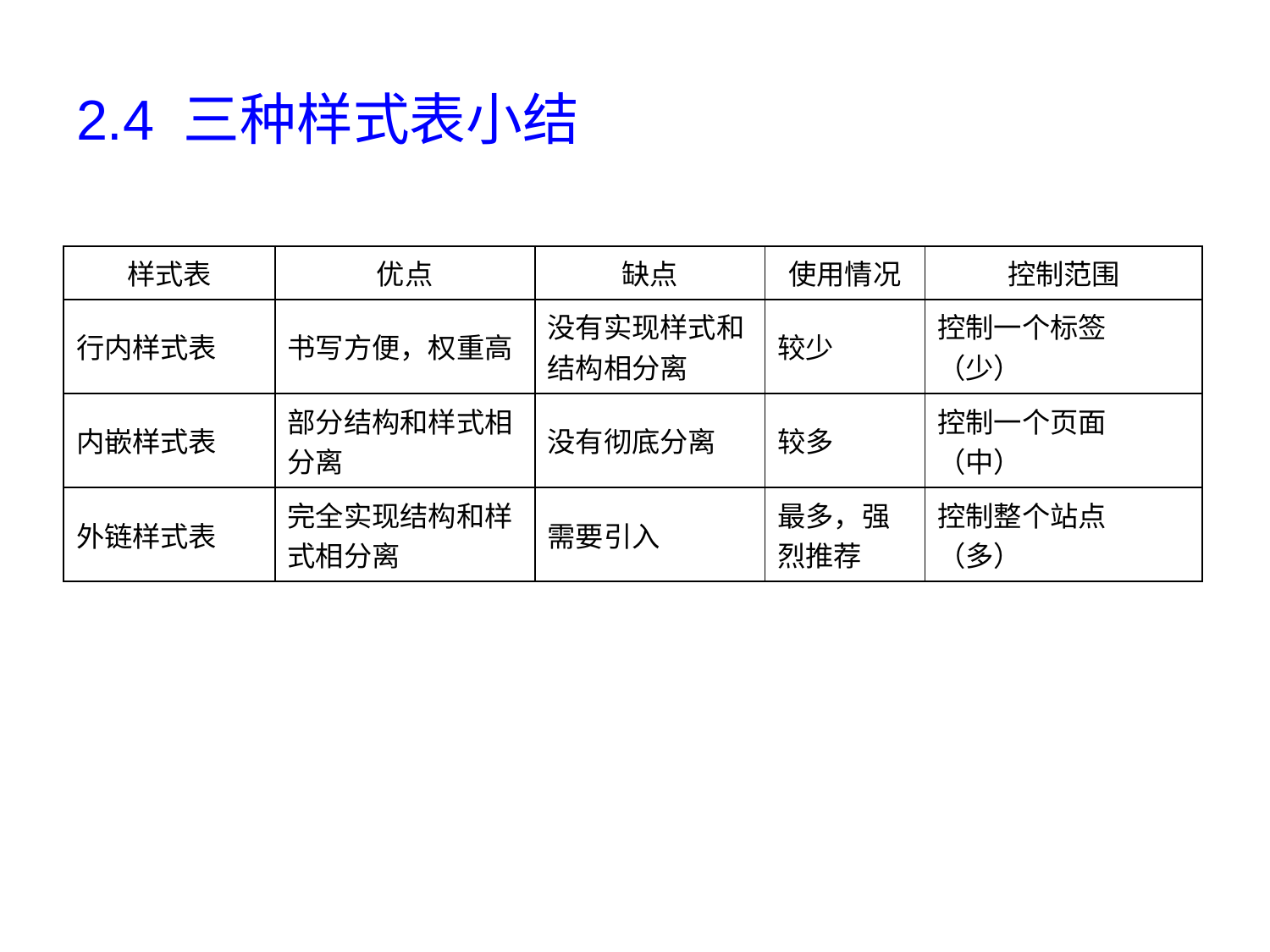

# 2.4 三种样式表小结
| 样式表 | 优点 | 缺点 | 使用情况 | 控制范围 |
| --- | --- | --- | --- | --- |
| 行内样式表 | 书写方便，权重高 | 没有实现样式和结构相分离 | 较少 | 控制一个标签（少） |
| 内嵌样式表 | 部分结构和样式相分离 | 没有彻底分离 | 较多 | 控制一个页面（中） |
| 外链样式表 | 完全实现结构和样式相分离 | 需要引入 | 最多，强烈推荐 | 控制整个站点（多） |